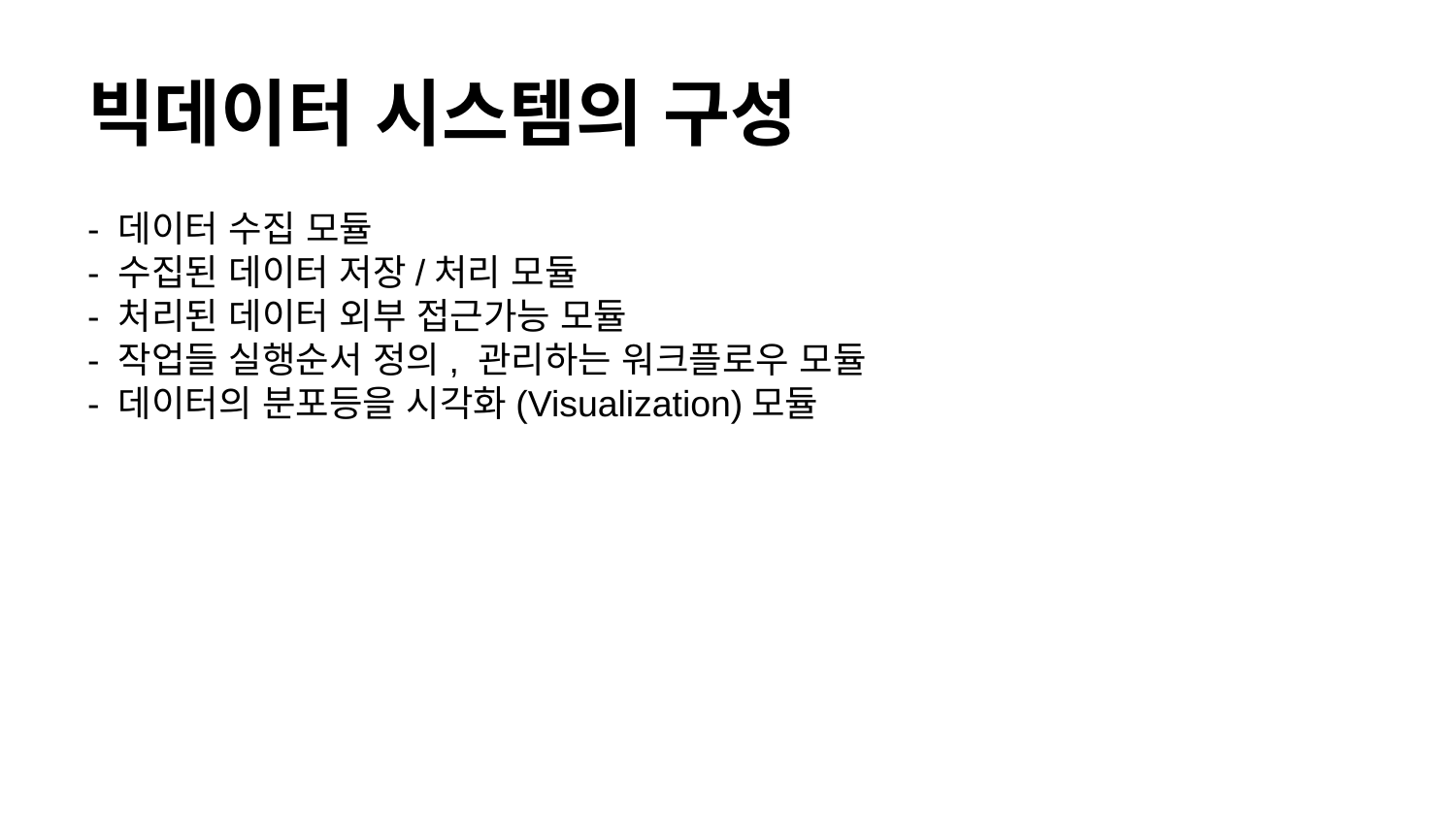

# 빅데이터 시스템의 구성
- 데이터 수집 모듈
- 수집된 데이터 저장/처리 모듈
- 처리된 데이터 외부 접근가능 모듈
- 작업들 실행순서 정의, 관리하는 워크플로우 모듈
- 데이터의 분포등을 시각화(Visualization)모듈